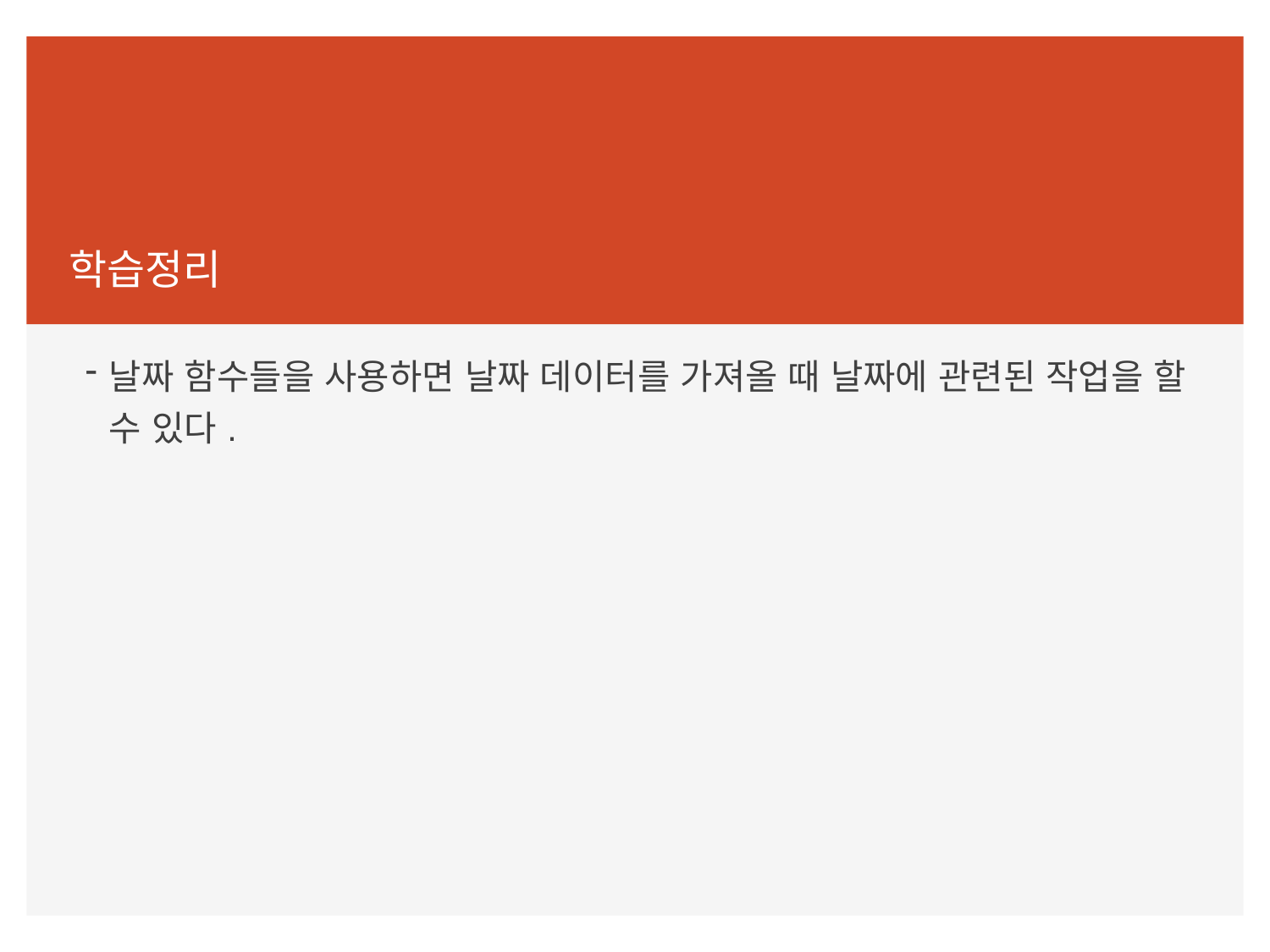

학습정리
날짜 함수들을 사용하면 날짜 데이터를 가져올 때 날짜에 관련된 작업을 할 수 있다.